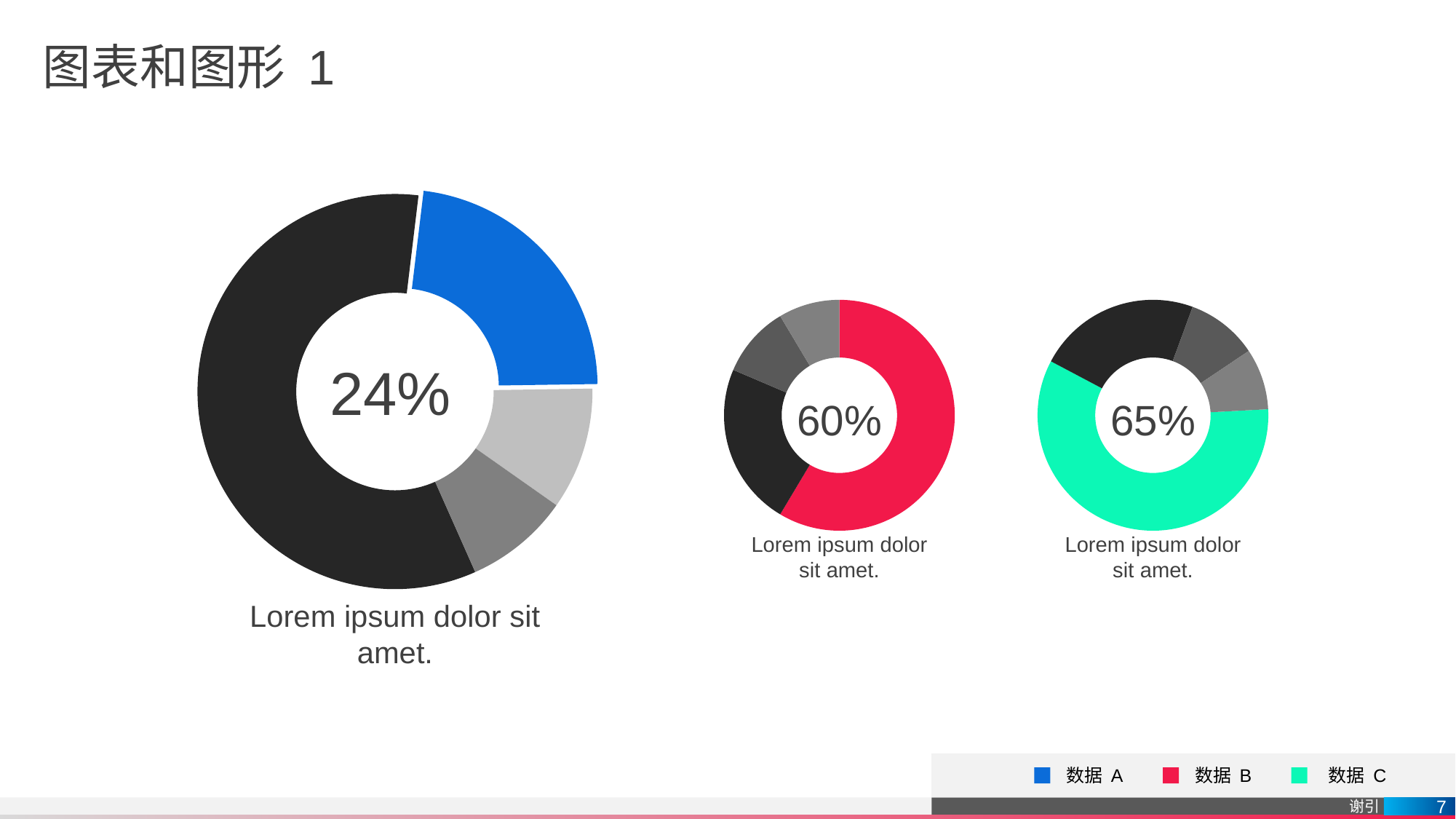

# 图表和图形 1

### Chart

| Category | 销售 |
|---|---|
| 第一季度 | 8.2 |
| 第二季度 | 3.2 |
| 第三季度 | 1.4 |
| 第四季度 | 1.2 |

### Chart

| Category | 销售 |
|---|---|
| 第一季度 | 8.2 |
| 第二季度 | 3.2 |
| 第三季度 | 1.4 |
| 第四季度 | 1.2 |

### Chart

| Category | 销售 |
|---|---|
| 第一季度 | 8.2 |
| 第二季度 | 3.2 |
| 第三季度 | 1.4 |
| 第四季度 | 1.2 |
24%
60%
65%
Lorem ipsum dolor
sit amet.
Lorem ipsum dolor
sit amet.
Lorem ipsum dolor sit amet.

数据 A
数据 B
数据 C

7